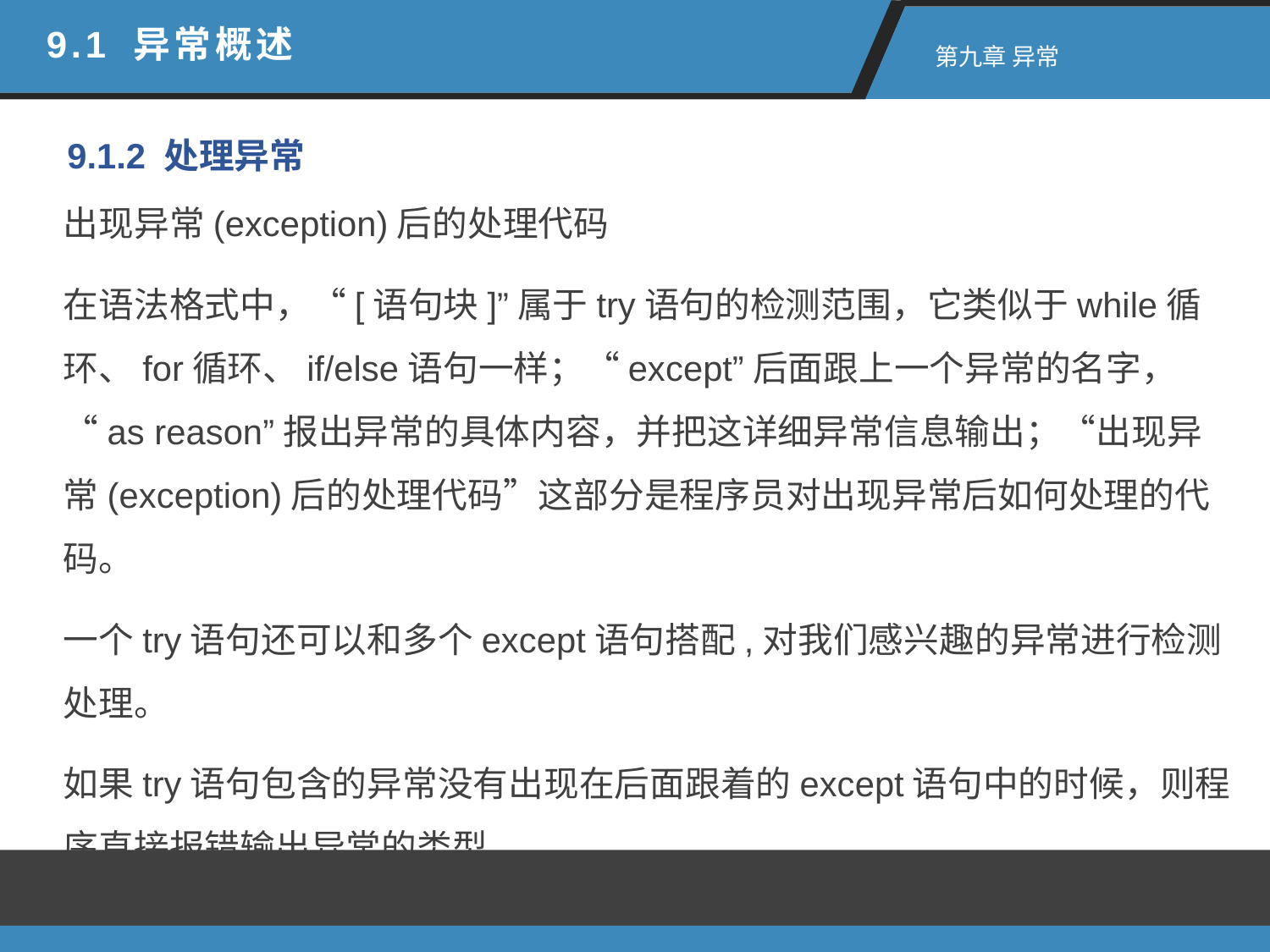

9.1 异常概述
  第九章 异常
9.1.2 处理异常
出现异常(exception)后的处理代码
在语法格式中，“[语句块]”属于try语句的检测范围，它类似于while循环、for循环、if/else语句一样；“except”后面跟上一个异常的名字，“as reason”报出异常的具体内容，并把这详细异常信息输出；“出现异常(exception)后的处理代码”这部分是程序员对出现异常后如何处理的代码。
一个try语句还可以和多个except语句搭配,对我们感兴趣的异常进行检测处理。
如果try语句包含的异常没有出现在后面跟着的except语句中的时候，则程序直接报错输出异常的类型。